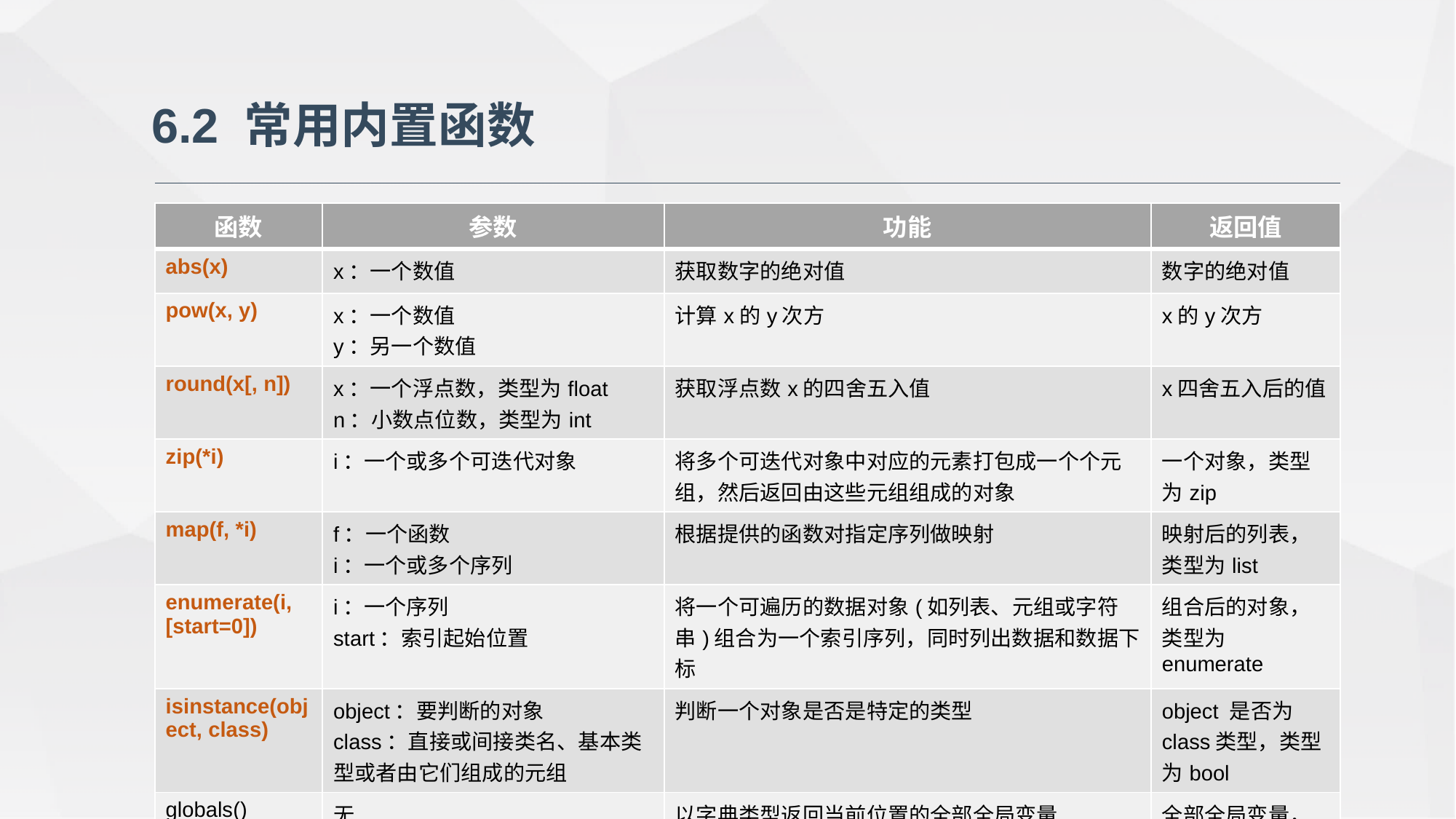

6.2 常用内置函数
| 函数 | 参数 | 功能 | 返回值 |
| --- | --- | --- | --- |
| abs(x) | x：一个数值 | 获取数字的绝对值 | 数字的绝对值 |
| pow(x, y) | x：一个数值 y：另一个数值 | 计算x的y次方 | x的y次方 |
| round(x[, n]) | x：一个浮点数，类型为float n：小数点位数，类型为int | 获取浮点数x的四舍五入值 | x四舍五入后的值 |
| zip(\*i) | i：一个或多个可迭代对象 | 将多个可迭代对象中对应的元素打包成一个个元组，然后返回由这些元组组成的对象 | 一个对象，类型为zip |
| map(f, \*i) | f：一个函数 i：一个或多个序列 | 根据提供的函数对指定序列做映射 | 映射后的列表，类型为list |
| enumerate(i, [start=0]) | i：一个序列 start：索引起始位置 | 将一个可遍历的数据对象(如列表、元组或字符串)组合为一个索引序列，同时列出数据和数据下标 | 组合后的对象，类型为enumerate |
| isinstance(object, class) | object：要判断的对象 class：直接或间接类名、基本类型或者由它们组成的元组 | 判断一个对象是否是特定的类型 | object 是否为class类型，类型为bool |
| globals() | 无 | 以字典类型返回当前位置的全部全局变量 | 全部全局变量，类型为dict |